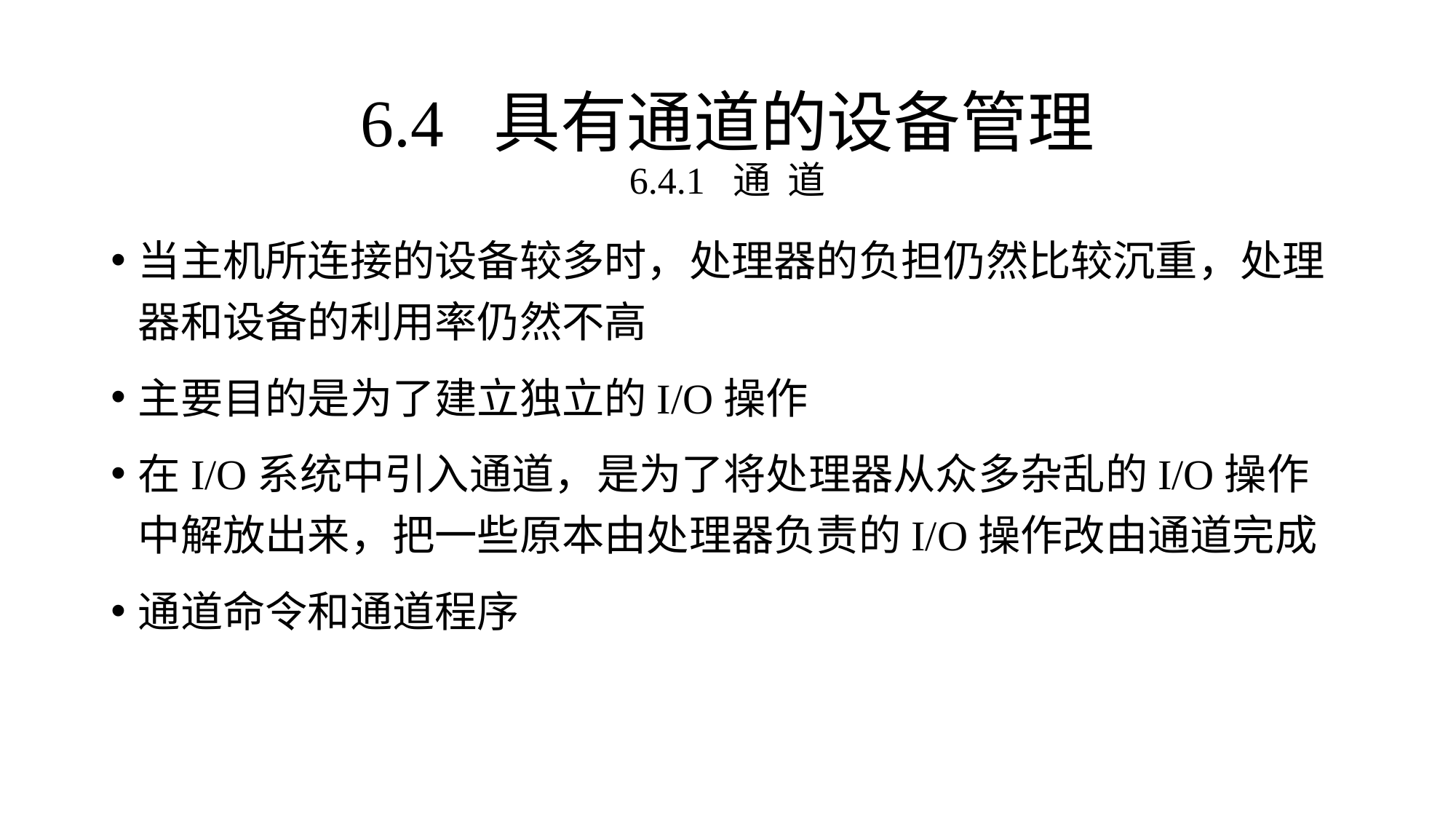

当主机所连接的设备较多时，处理器的负担仍然比较沉重，处理器和设备的利用率仍然不高
主要目的是为了建立独立的I/O操作
在I/O系统中引入通道，是为了将处理器从众多杂乱的I/O操作中解放出来，把一些原本由处理器负责的I/O操作改由通道完成
通道命令和通道程序
6.4  具有通道的设备管理
6.4.1  通  道
1